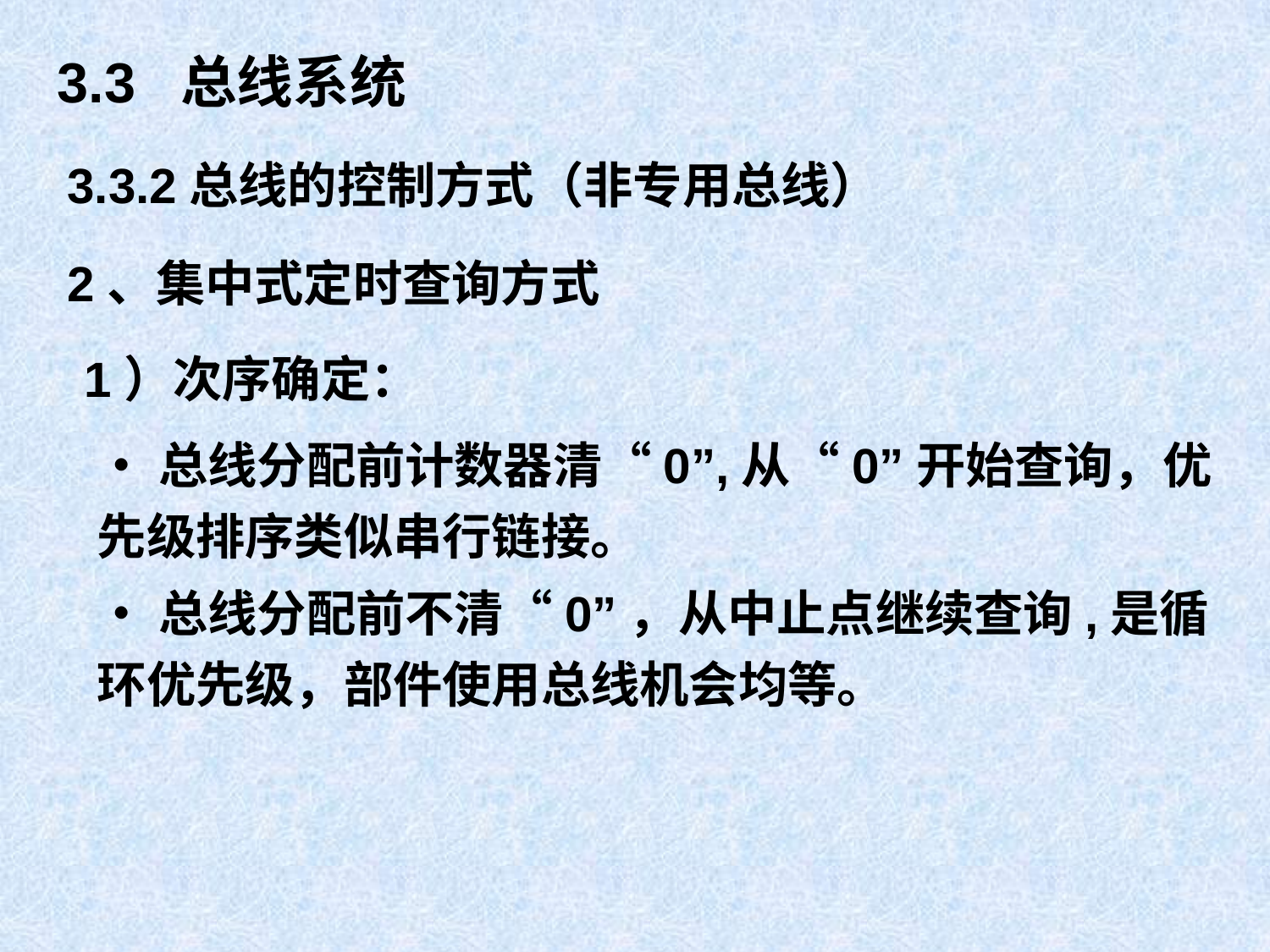

3.3  总线系统
3.3.2总线的控制方式（非专用总线）

2、集中式定时查询方式
1）次序确定：
•总线分配前计数器清“0”,从“0”开始查询，优先级排序类似串行链接。
•总线分配前不清“0”，从中止点继续查询,是循环优先级，部件使用总线机会均等。